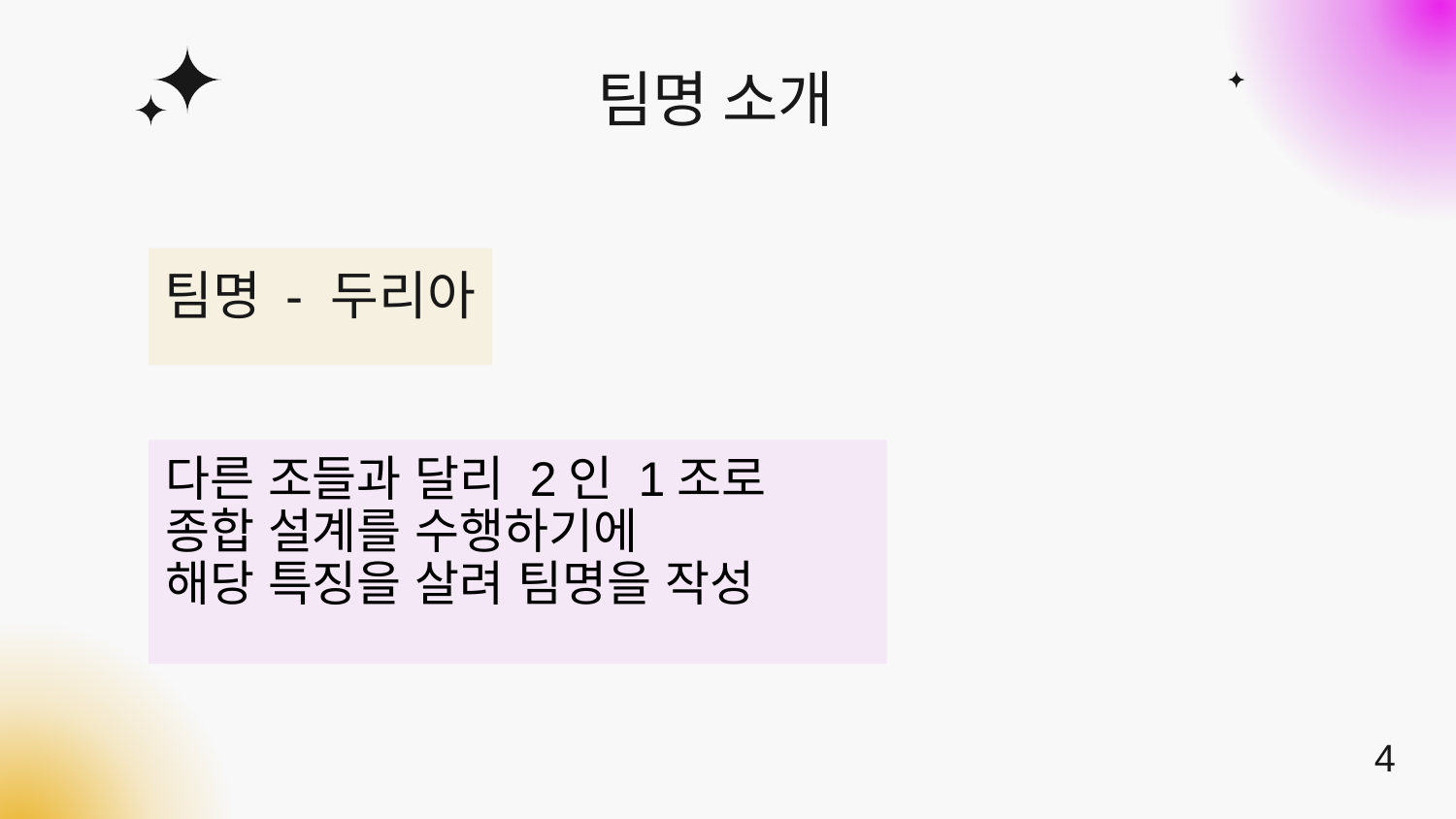

팀명 소개

# 팀명 - 두리아
다른 조들과 달리 2인 1조로
종합 설계를 수행하기에
해당 특징을 살려 팀명을 작성

4